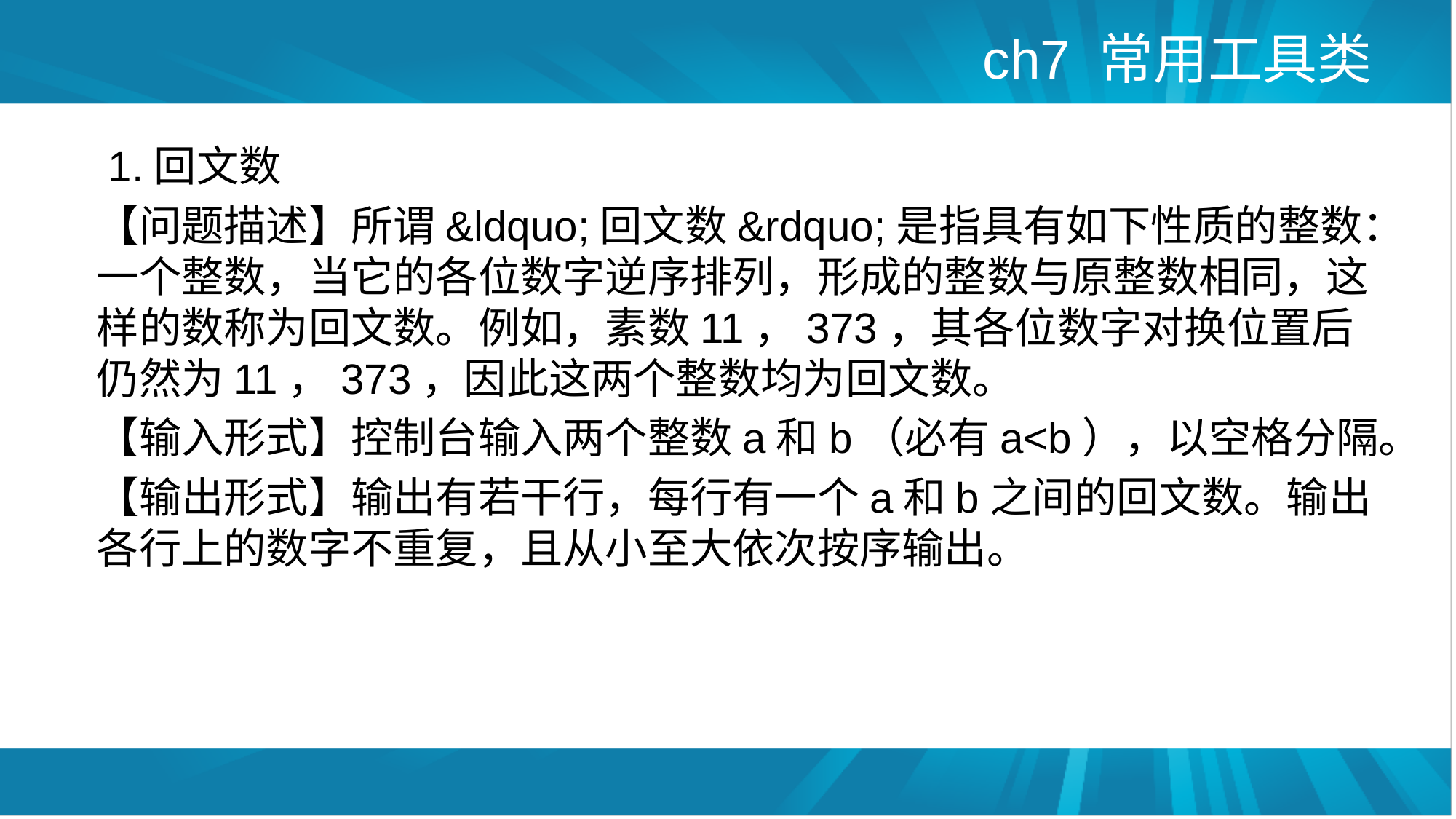

# ch7 常用工具类
 1.回文数
【问题描述】所谓&ldquo;回文数&rdquo;是指具有如下性质的整数：一个整数，当它的各位数字逆序排列，形成的整数与原整数相同，这样的数称为回文数。例如，素数11，373，其各位数字对换位置后仍然为11，373，因此这两个整数均为回文数。
【输入形式】控制台输入两个整数a和b（必有a<b），以空格分隔。
【输出形式】输出有若干行，每行有一个a和b之间的回文数。输出各行上的数字不重复，且从小至大依次按序输出。